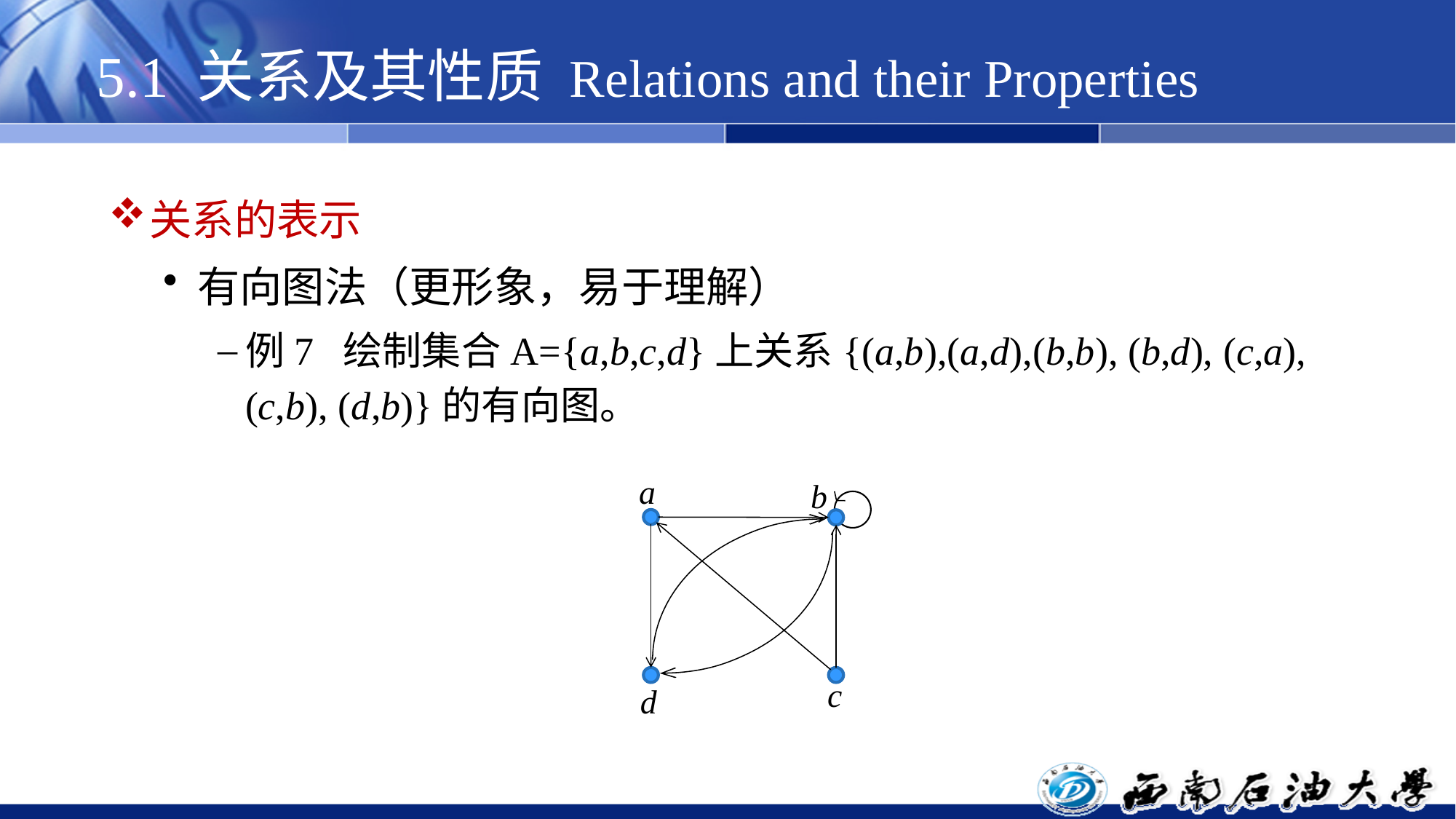

# 5.1 关系及其性质 Relations and their Properties
关系的表示
有向图法（更形象，易于理解）
例7  绘制集合A={a,b,c,d}上关系{(a,b),(a,d),(b,b), (b,d), (c,a), (c,b), (d,b)}的有向图。

a
b

c
d